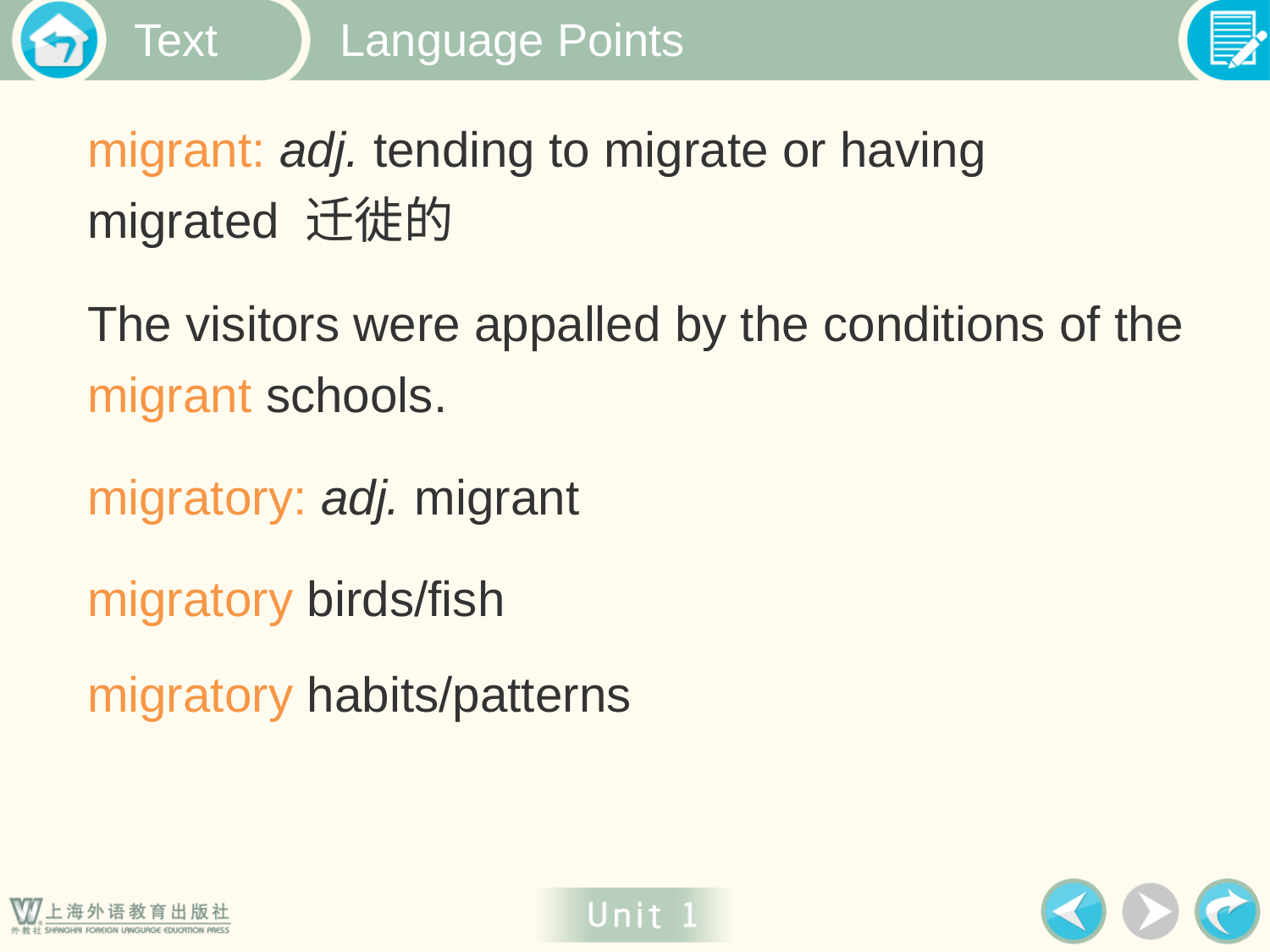

Language Points

migrant: adj. tending to migrate or having migrated 迁徙的
The visitors were appalled by the conditions of the migrant schools.
migratory: adj. migrant
migratory birds/fish
migratory habits/patterns